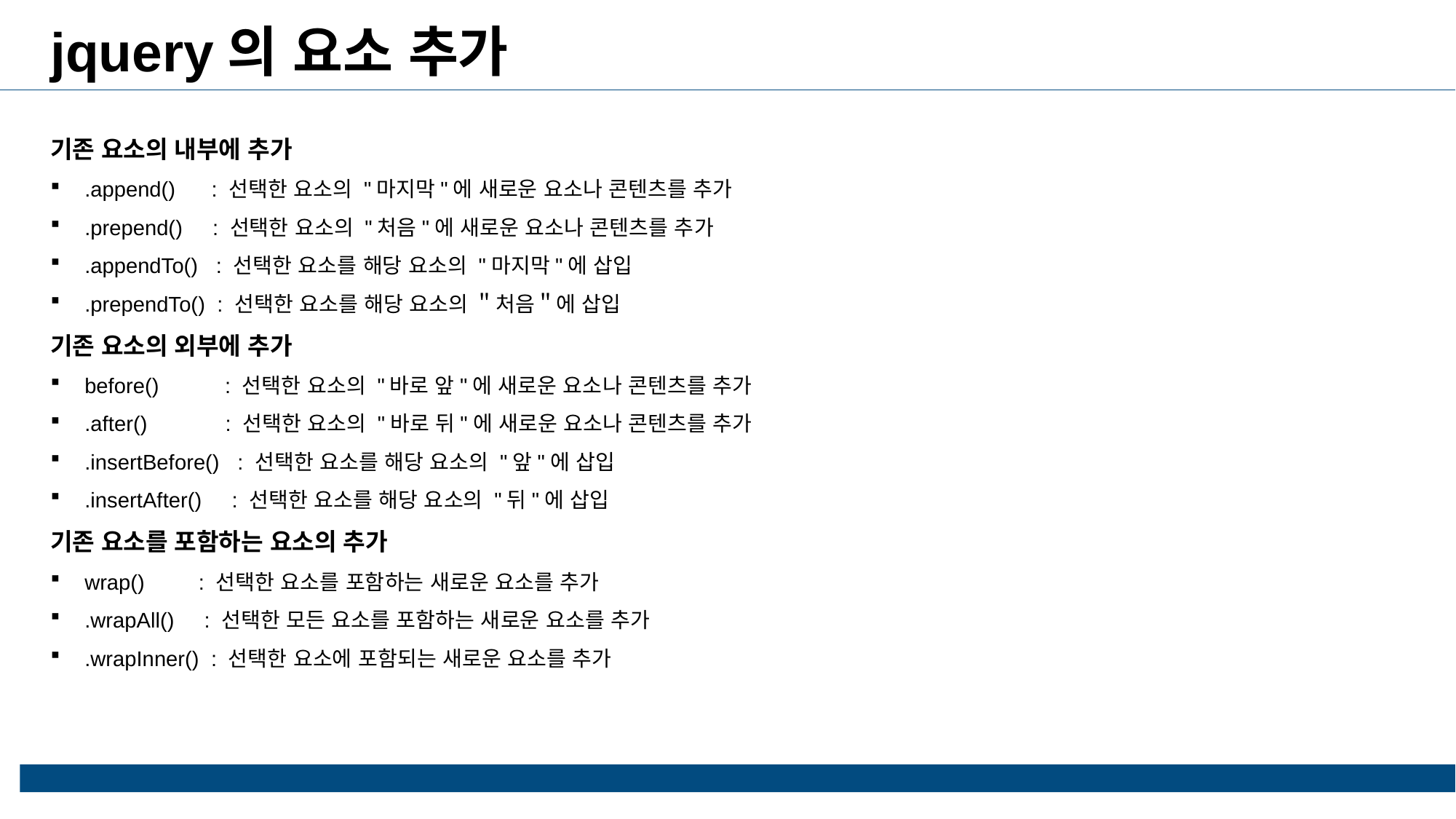

jquery의 요소 추가
기존 요소의 내부에 추가
.append()      : 선택한 요소의 "마지막"에 새로운 요소나 콘텐츠를 추가
.prepend()     : 선택한 요소의 "처음"에 새로운 요소나 콘텐츠를 추가
.appendTo()   : 선택한 요소를 해당 요소의 "마지막"에 삽입
.prependTo()  : 선택한 요소를 해당 요소의 ＂처음＂에 삽입
기존 요소의 외부에 추가
before()           : 선택한 요소의 "바로 앞"에 새로운 요소나 콘텐츠를 추가
.after()             : 선택한 요소의 "바로 뒤"에 새로운 요소나 콘텐츠를 추가
.insertBefore()   : 선택한 요소를 해당 요소의 "앞"에 삽입
.insertAfter()     : 선택한 요소를 해당 요소의 "뒤"에 삽입
기존 요소를 포함하는 요소의 추가
wrap()         : 선택한 요소를 포함하는 새로운 요소를 추가
.wrapAll()     : 선택한 모든 요소를 포함하는 새로운 요소를 추가
.wrapInner()  : 선택한 요소에 포함되는 새로운 요소를 추가